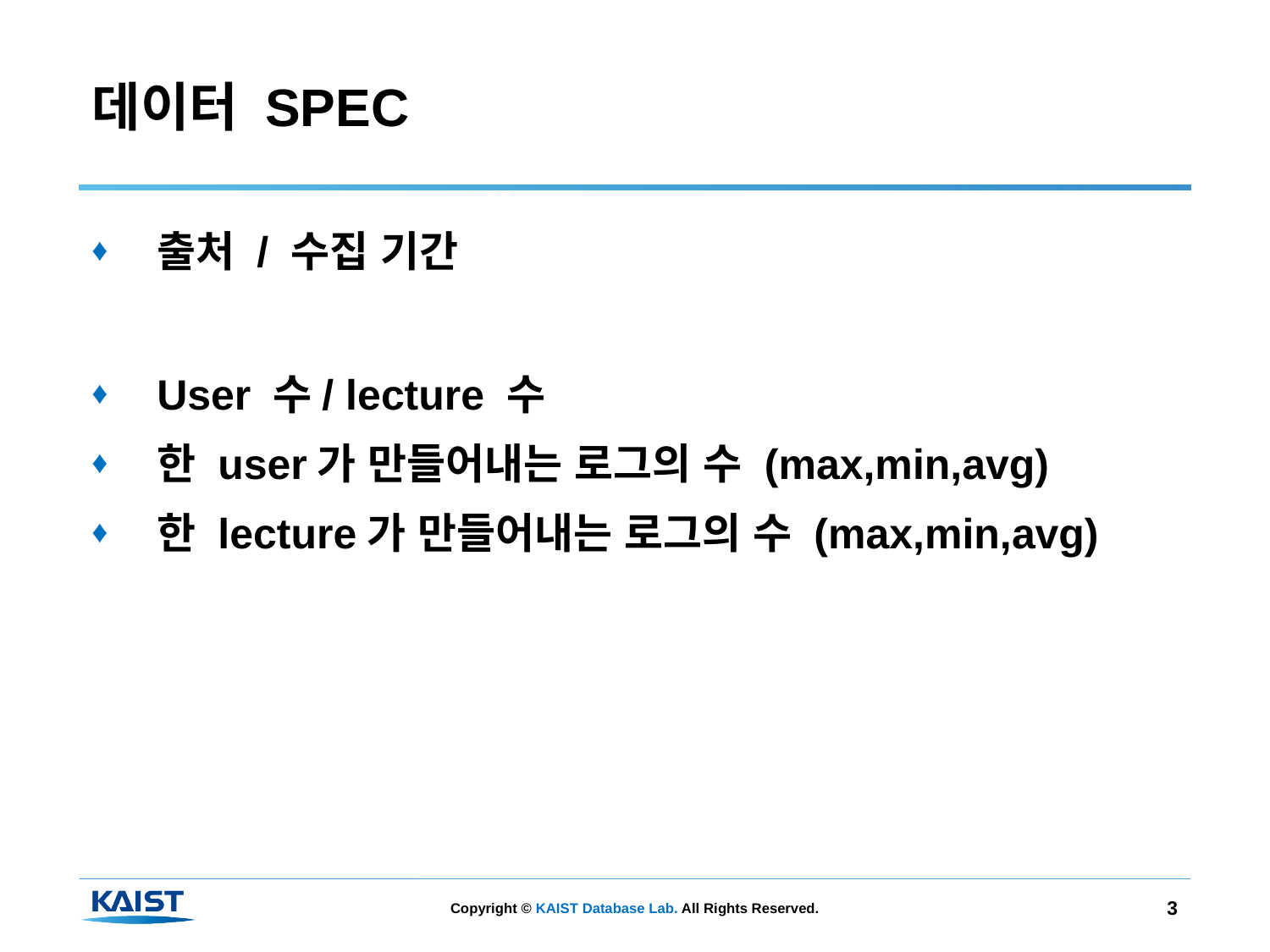

# 데이터 spec
출처 / 수집 기간

User 수/ lecture 수
한 user가 만들어내는 로그의 수 (max,min,avg)
한 lecture가 만들어내는 로그의 수 (max,min,avg)
3